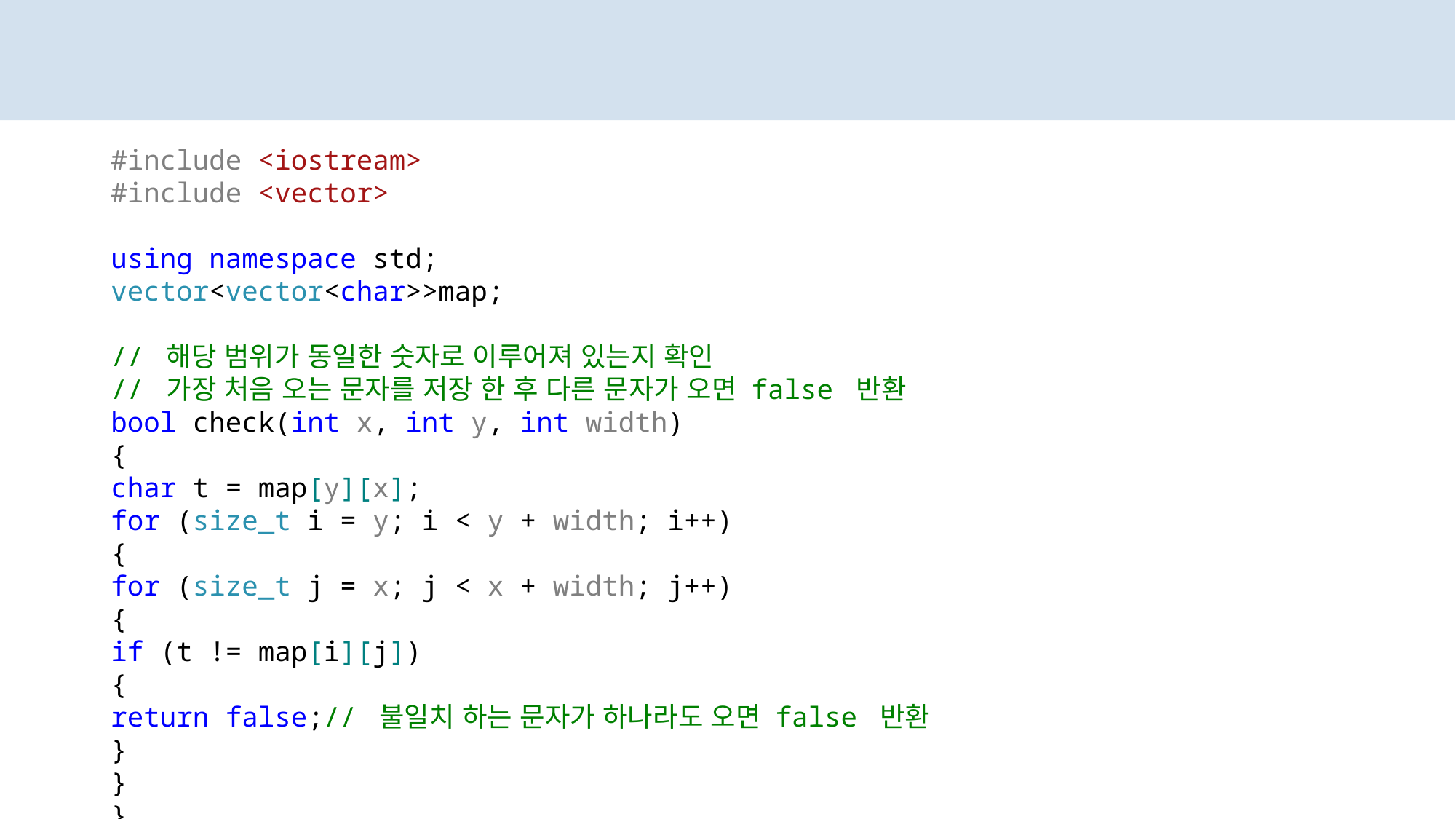

#
#include <iostream>
#include <vector>

using namespace std;
vector<vector<char>>map;

// 해당 범위가 동일한 숫자로 이루어져 있는지 확인
// 가장 처음 오는 문자를 저장 한 후 다른 문자가 오면 false 반환
bool check(int x, int y, int width)
{
char t = map[y][x];
for (size_t i = y; i < y + width; i++)
{
for (size_t j = x; j < x + width; j++)
{
if (t != map[i][j])
{
return false;// 불일치 하는 문자가 하나라도 오면 false 반환
}
}
}
return true;// 범위내의 모든 문자가 동일한 경우 true 반환
}

// 문제 도입부
// 범위지정 및 문제 해결방법 정의
int solve(int x, int y, int width)
{
// 모든 문자가 같다면 해당 문자 출력
if (check(x, y, width))
{
cout << map[y][x];
}
// 다른 문자가 있다면 네부분으로 나눠 풀이
else
{
int half = width / 2;// 반복적인 수를 줄이기 위한 임시변수
cout << "(";
solve(x, y, half);// 좌상

solve(x + half, y, half);// 우상

solve(x, y + half, half);// 좌하

solve(x + half, y + half, half);// 우하
cout << ")";
}
return 0;
}

int main(void)
{
int n;// 2의 제곱수 2 4 8 16 32 64이 들어온다.
cin >> n;// n을 입력 받는다.

map = vector<vector<char>>(n, vector<char>(n, 0));

// 값을 대입
for (size_t y = 0; y < n; y++)
{
for (size_t x = 0; x < n; x++)
{
cin >> map[y][x];
}
}
solve(0, 0, n);// 0,0을 기점으로 전체를 탐색하며 시작
return 0;
}